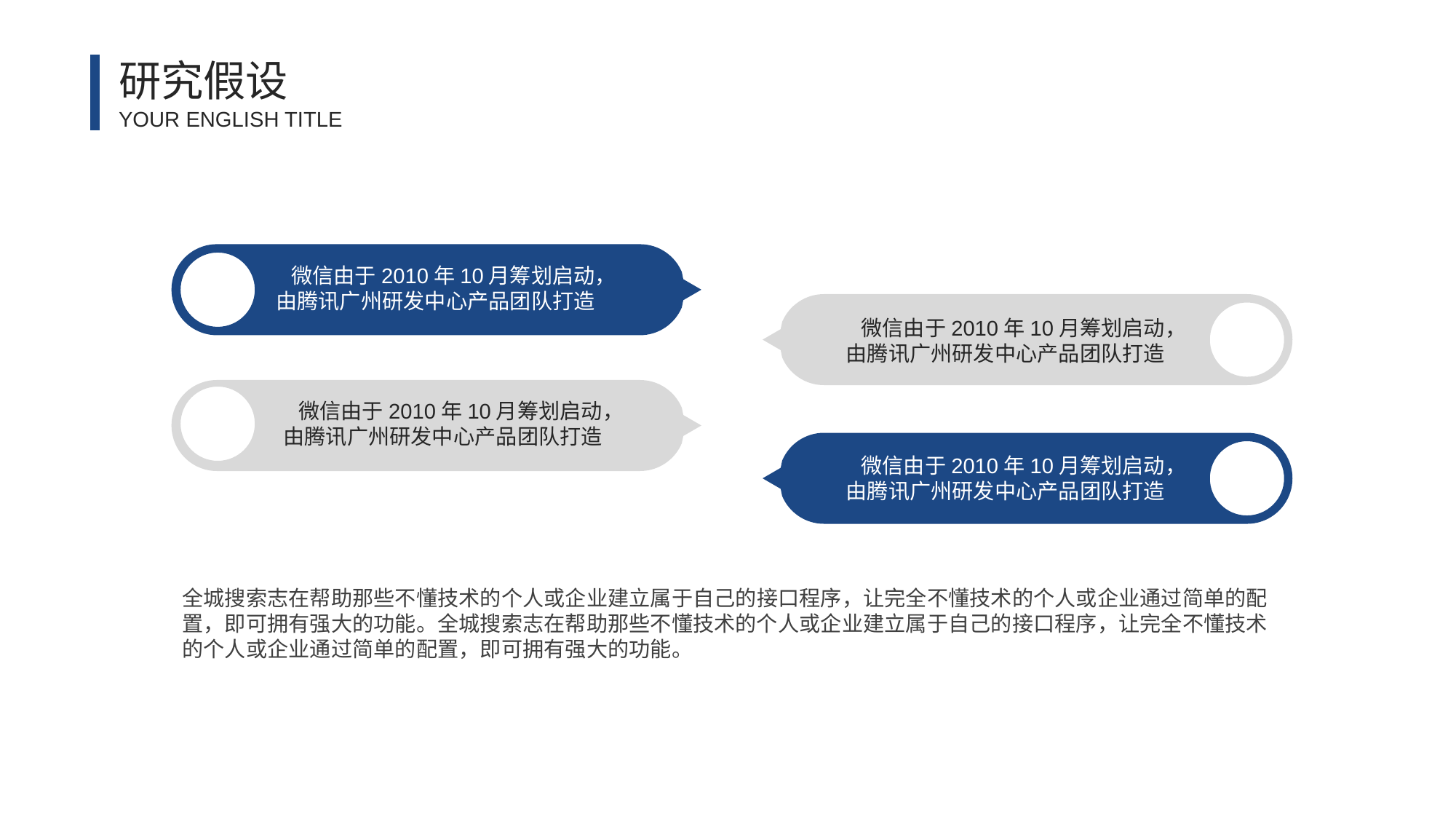

研究假设

YOUR ENGLISH TITLE

微信由于2010年10月筹划启动，由腾讯广州研发中心产品团队打造
微信由于2010年10月筹划启动，由腾讯广州研发中心产品团队打造
微信由于2010年10月筹划启动，由腾讯广州研发中心产品团队打造
微信由于2010年10月筹划启动，由腾讯广州研发中心产品团队打造
全城搜索志在帮助那些不懂技术的个人或企业建立属于自己的接口程序，让完全不懂技术的个人或企业通过简单的配置，即可拥有强大的功能。全城搜索志在帮助那些不懂技术的个人或企业建立属于自己的接口程序，让完全不懂技术的个人或企业通过简单的配置，即可拥有强大的功能。